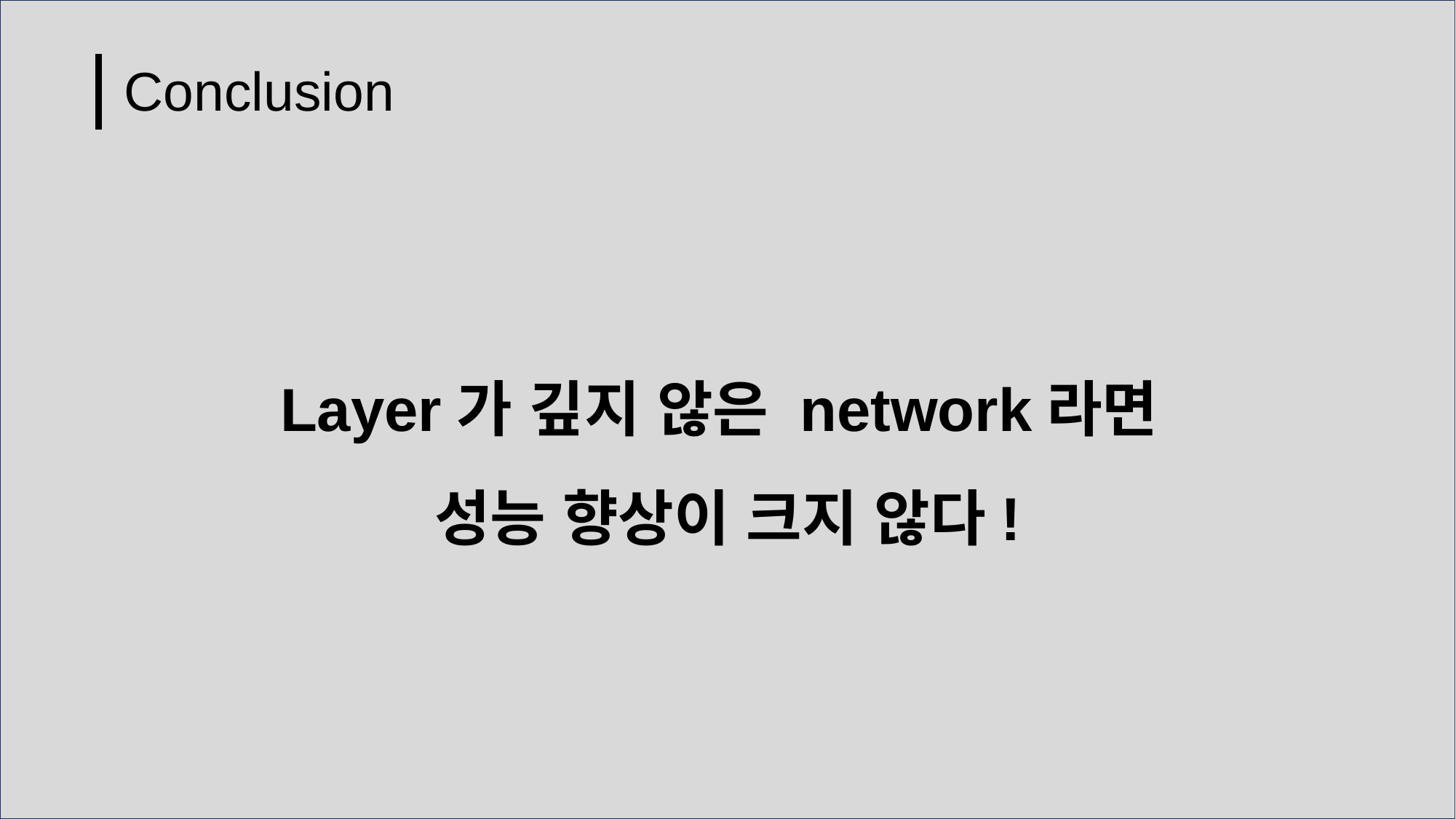

Conclusion

Layer가 깊지 않은 network라면
성능 향상이 크지 않다!